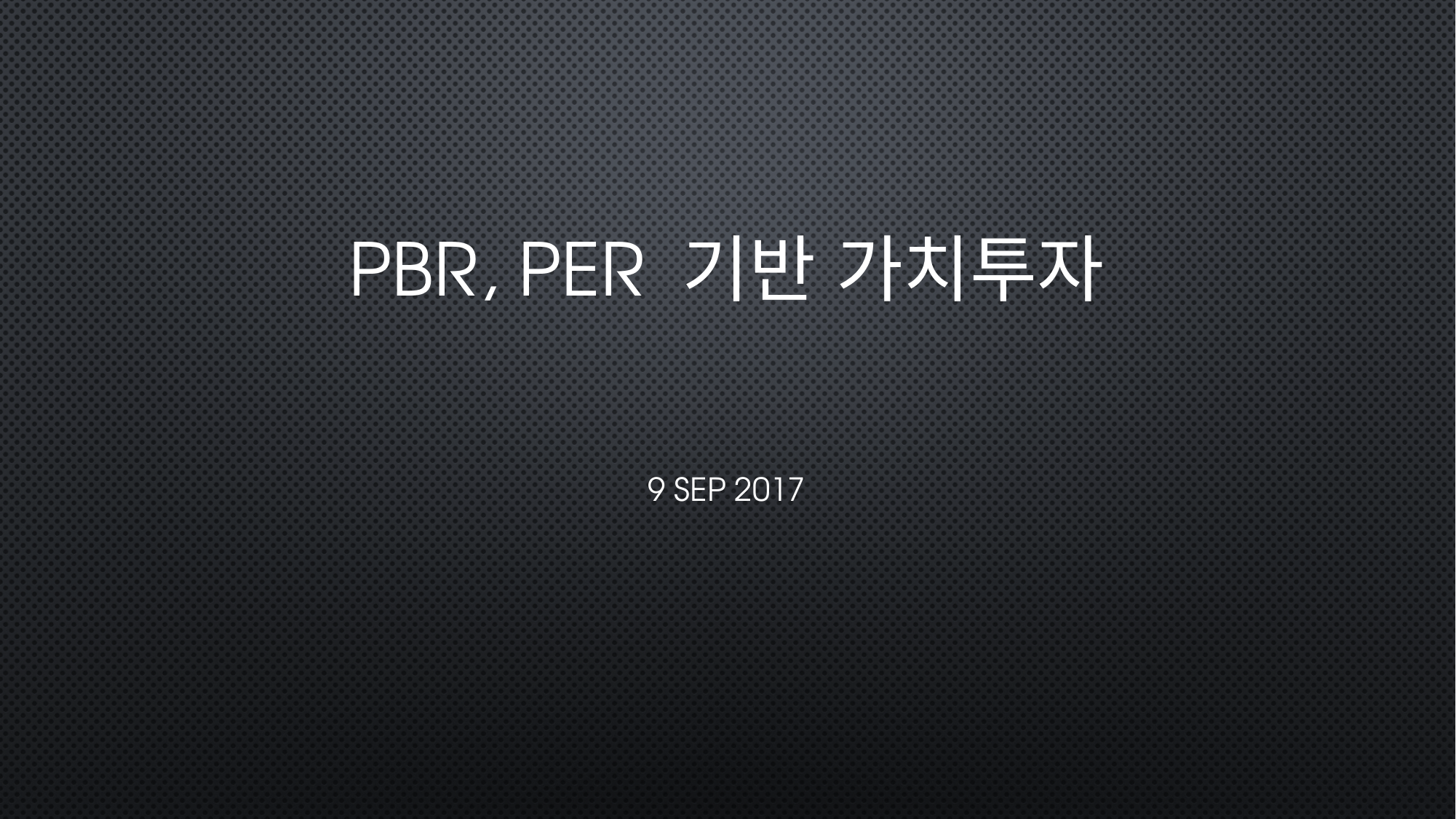

# Pbr, per 기반 가치투자
9 sep 2017